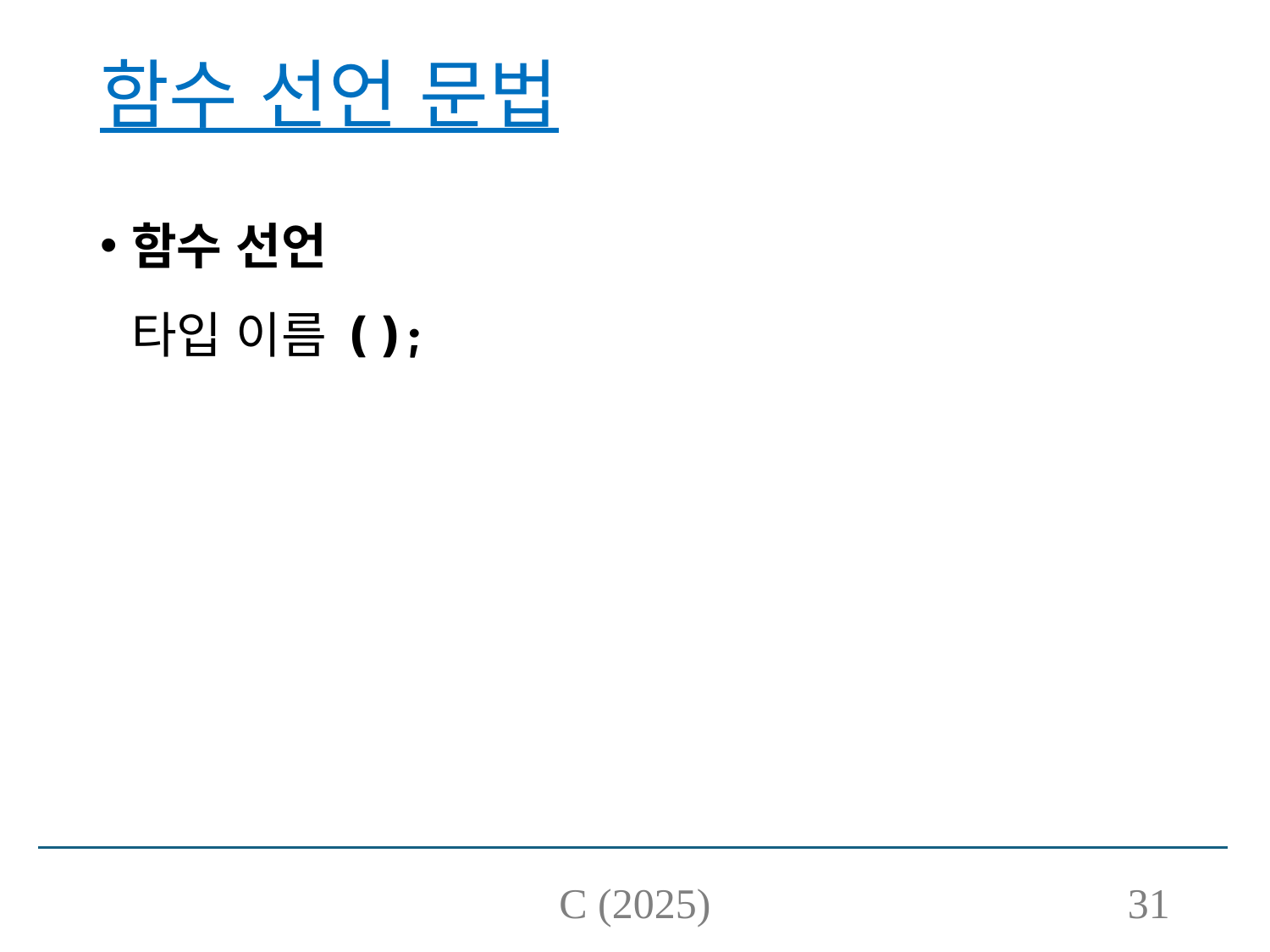

# 함수 선언 문법
함수 선언
타입 이름 ( ) ;
C (2025)
31